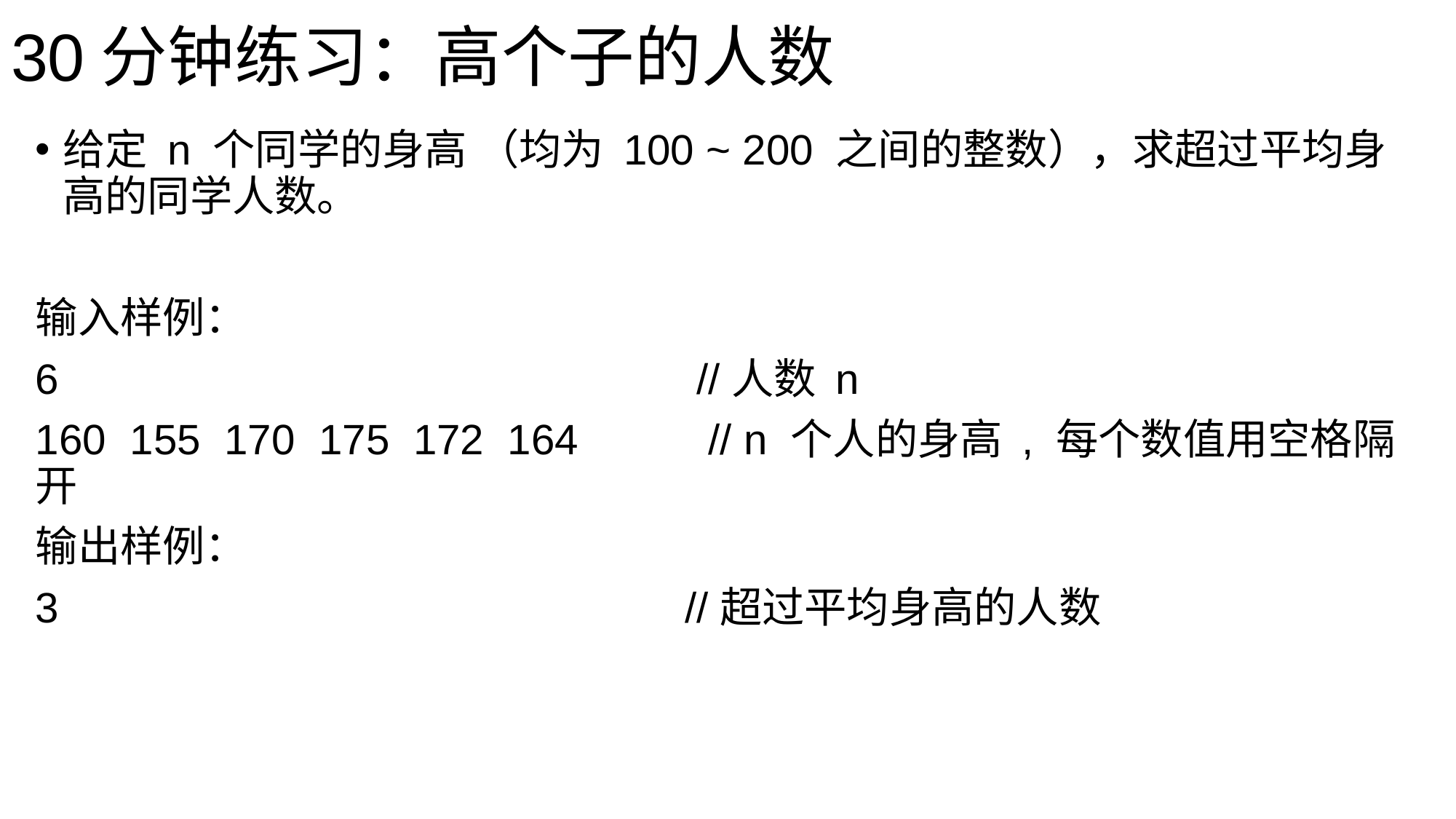

# 30分钟练习：高个子的人数
给定 n 个同学的身高 （均为 100 ~ 200 之间的整数），求超过平均身高的同学人数。

输入样例：
6                                                      //人数 n
160  155  170  175  172  164           // n 个人的身高 , 每个数值用空格隔开
输出样例：
3                                                     //超过平均身高的人数